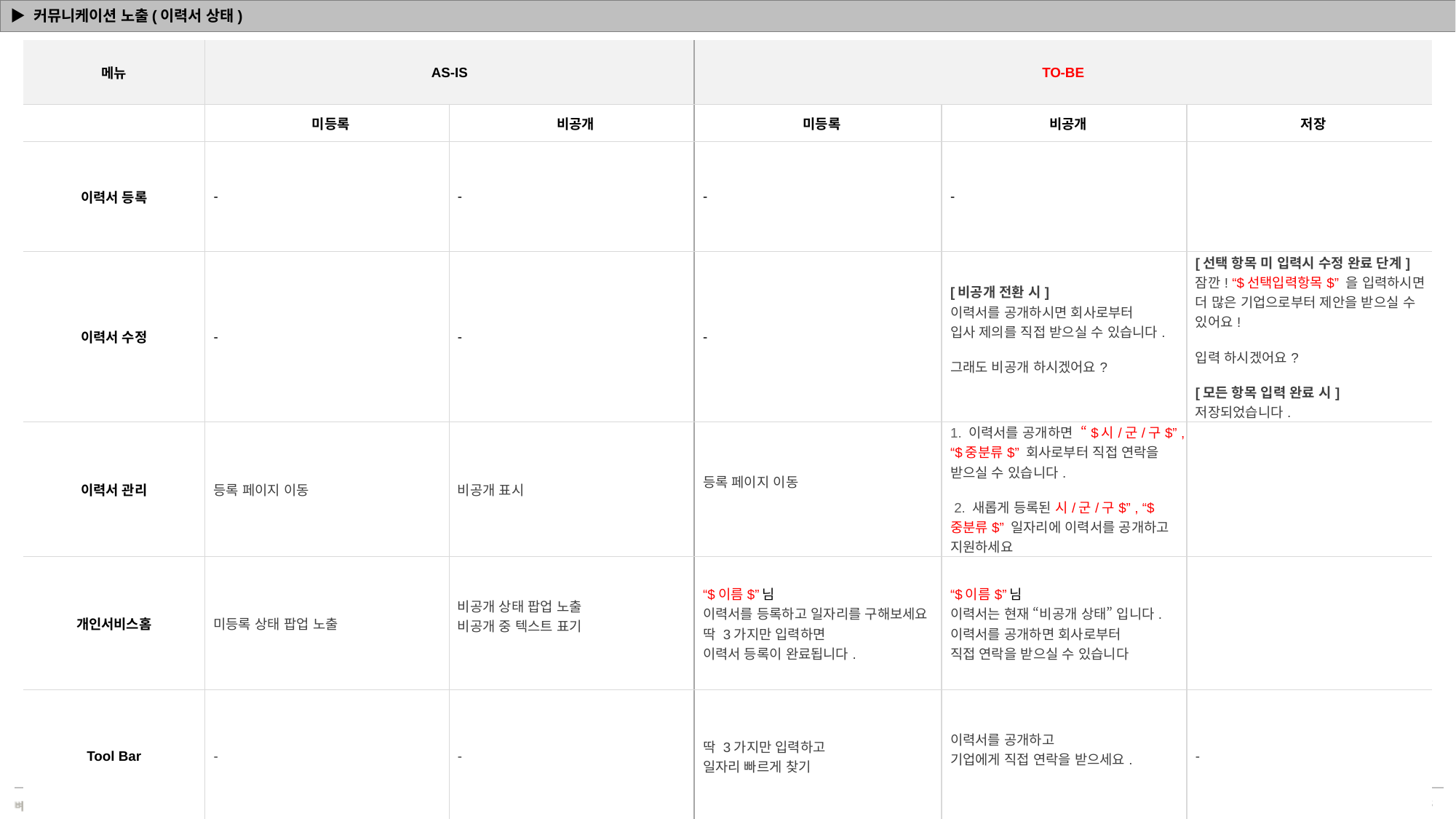

# ▶ 커뮤니케이션 노출(이력서 상태)
| 메뉴 | AS-IS |  | TO-BE |  |  |
| --- | --- | --- | --- | --- | --- |
|  | 미등록 | 비공개 | 미등록 | 비공개 | 저장 |
| 이력서 등록 | - | - | - | - |  |
| 이력서 수정 | - | - | - | [비공개 전환 시] 이력서를 공개하시면 회사로부터 입사 제의를 직접 받으실 수 있습니다. 그래도 비공개 하시겠어요? | [선택 항목 미 입력시 수정 완료 단계] 잠깐! “$선택입력항목$” 을 입력하시면 더 많은 기업으로부터 제안을 받으실 수 있어요! 입력 하시겠어요? [모든 항목 입력 완료 시] 저장되었습니다. |
| 이력서 관리 | 등록 페이지 이동 | 비공개 표시 | 등록 페이지 이동 | 1. 이력서를 공개하면 “$시/군/구$” , “$중분류$” 회사로부터 직접 연락을 받으실 수 있습니다. 2. 새롭게 등록된 시/군/구$” , “$중분류$” 일자리에 이력서를 공개하고 지원하세요 |  |
| 개인서비스홈 | 미등록 상태 팝업 노출 | 비공개 상태 팝업 노출 비공개 중 텍스트 표기 | “$이름$”님 이력서를 등록하고 일자리를 구해보세요 딱 3가지만 입력하면 이력서 등록이 완료됩니다. | “$이름$”님 이력서는 현재 “비공개 상태” 입니다. 이력서를 공개하면 회사로부터 직접 연락을 받으실 수 있습니다 |  |
| Tool Bar | - | - | 딱 3가지만 입력하고 일자리 빠르게 찾기 | 이력서를 공개하고 기업에게 직접 연락을 받으세요. | - |